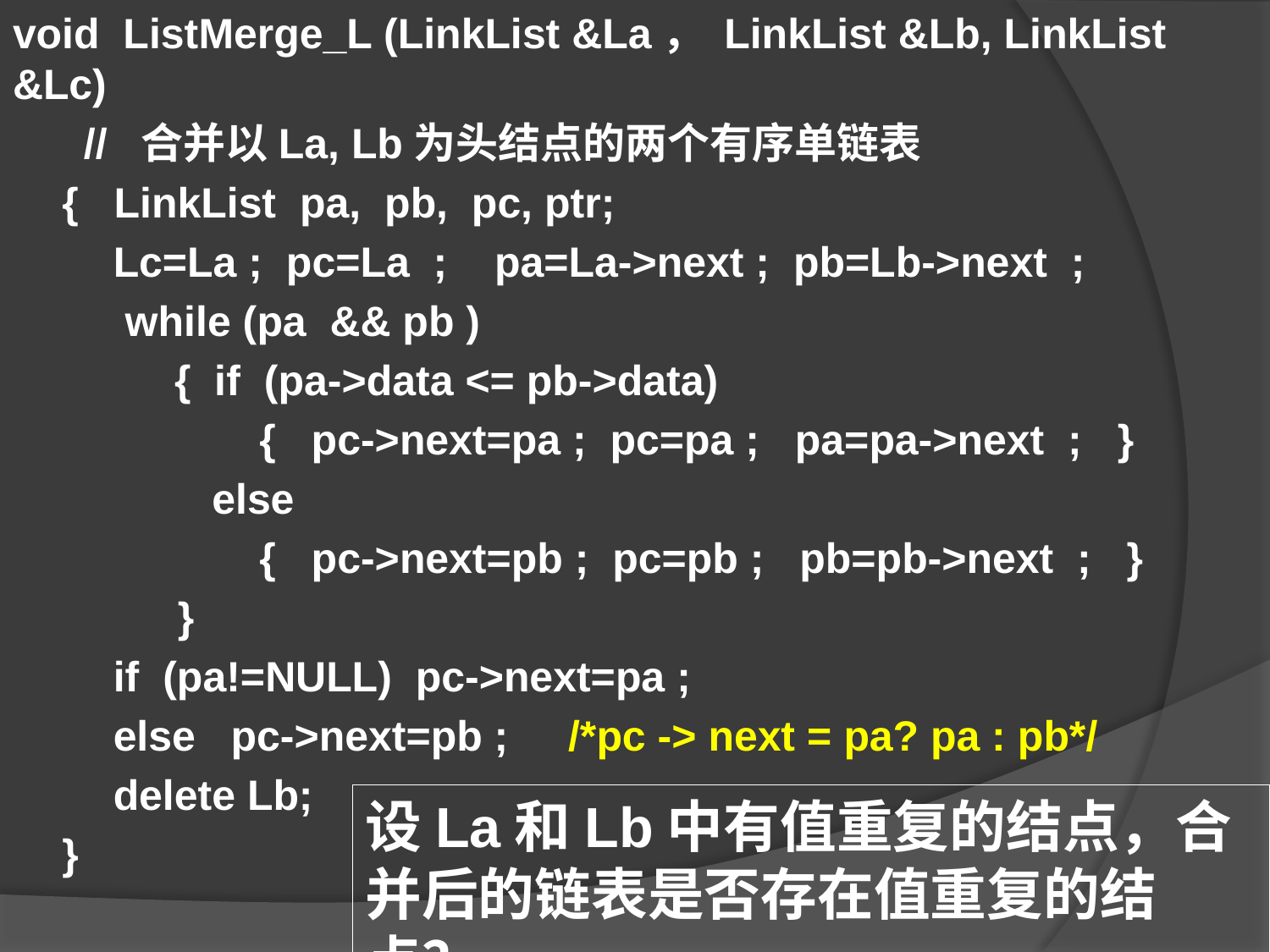

# void  ListMerge_L (LinkList &La， LinkList &Lb, LinkList &Lc)
      //  合并以La, Lb为头结点的两个有序单链表
{   LinkList  pa,  pb,  pc, ptr;
Lc=La ;  pc=La  ;    pa=La->next ;  pb=Lb->next  ;
 while (pa  && pb )
 {  if  (pa->data <= pb->data)
    {   pc->next=pa ;  pc=pa ;   pa=pa->next  ;   }
else
    {   pc->next=pb ;  pc=pb ;   pb=pb->next  ;   }
}
if  (pa!=NULL)  pc->next=pa ;
else   pc->next=pb ;     /*pc -> next = pa? pa : pb*/
delete Lb;
}

设La和Lb中有值重复的结点，合并后的链表是否存在值重复的结点？